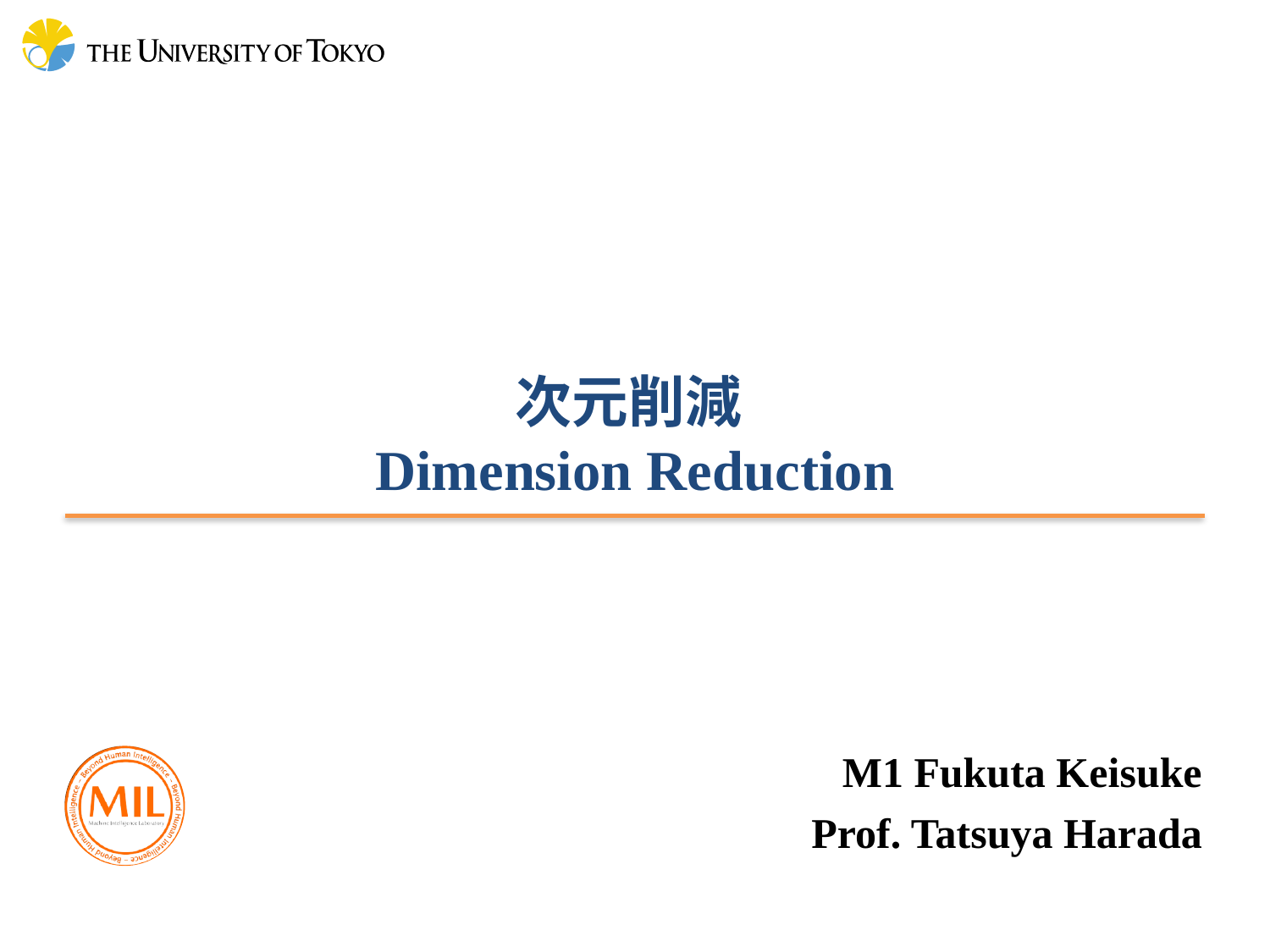

# 次元削減 Dimension Reduction

M1 Fukuta Keisuke